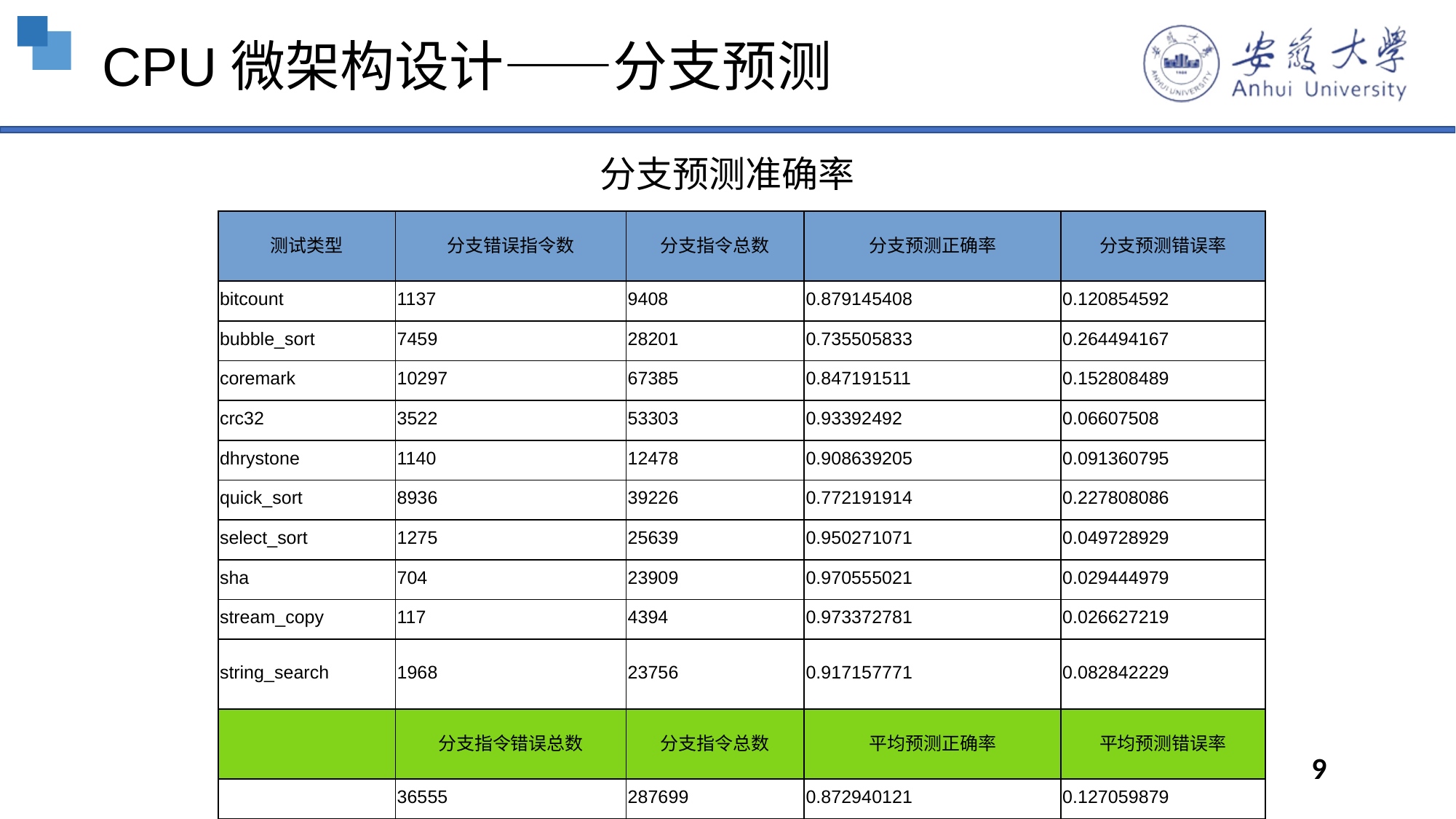

# CPU微架构设计——分支预测
分支预测准确率
| 测试类型 | 分支错误指令数 | 分支指令总数 | 分支预测正确率 | 分支预测错误率 |
| --- | --- | --- | --- | --- |
| bitcount | 1137 | 9408 | 0.879145408 | 0.120854592 |
| bubble\_sort | 7459 | 28201 | 0.735505833 | 0.264494167 |
| coremark | 10297 | 67385 | 0.847191511 | 0.152808489 |
| crc32 | 3522 | 53303 | 0.93392492 | 0.06607508 |
| dhrystone | 1140 | 12478 | 0.908639205 | 0.091360795 |
| quick\_sort | 8936 | 39226 | 0.772191914 | 0.227808086 |
| select\_sort | 1275 | 25639 | 0.950271071 | 0.049728929 |
| sha | 704 | 23909 | 0.970555021 | 0.029444979 |
| stream\_copy | 117 | 4394 | 0.973372781 | 0.026627219 |
| string\_search | 1968 | 23756 | 0.917157771 | 0.082842229 |
|  | 分支指令错误总数 | 分支指令总数 | 平均预测正确率 | 平均预测错误率 |
|  | 36555 | 287699 | 0.872940121 | 0.127059879 |

9